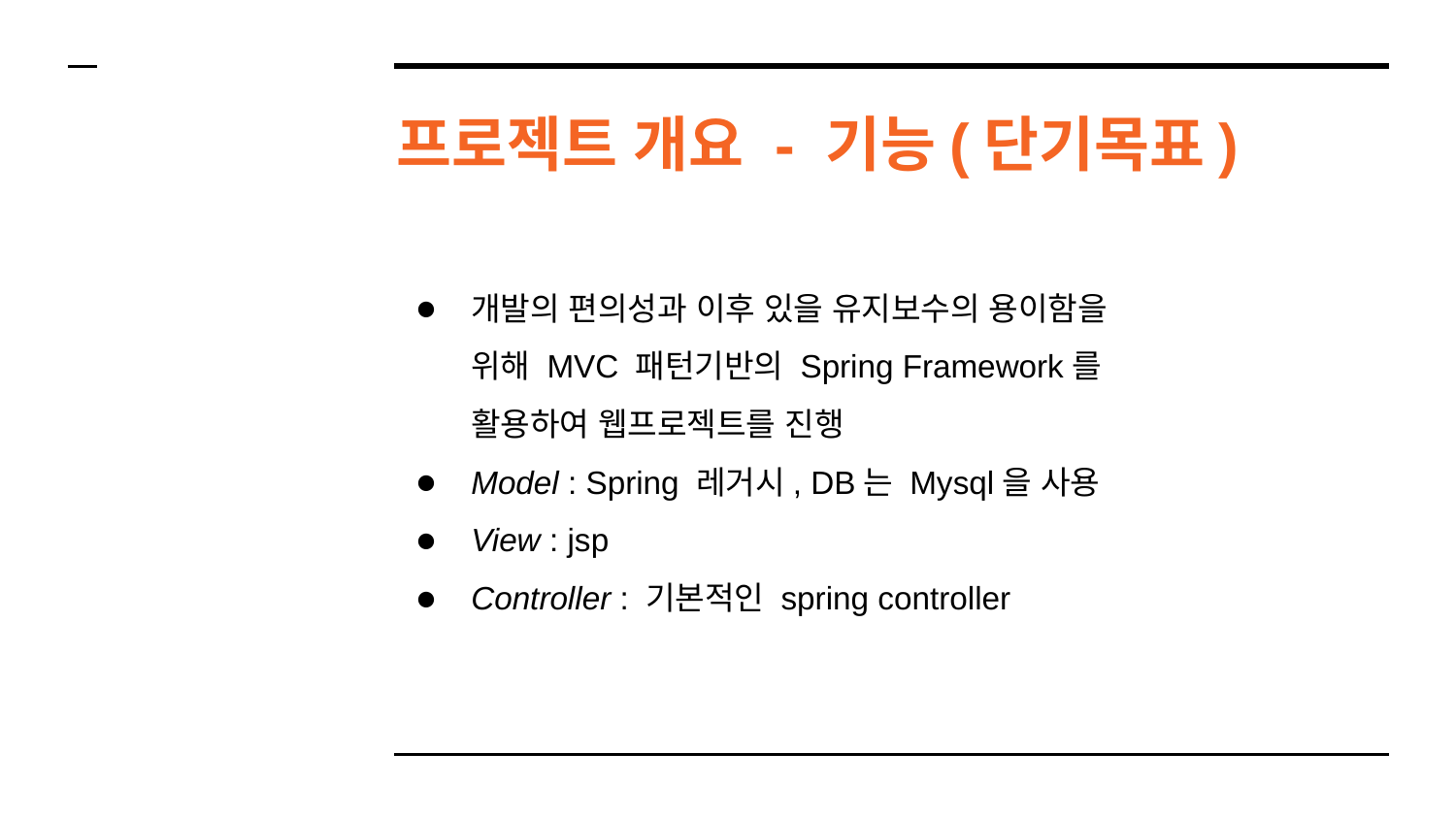

# 프로젝트 개요 - 기능(단기목표)
개발의 편의성과 이후 있을 유지보수의 용이함을 위해 MVC 패턴기반의 Spring Framework를 활용하여 웹프로젝트를 진행
Model : Spring 레거시, DB는 Mysql을 사용
View : jsp
Controller : 기본적인 spring controller